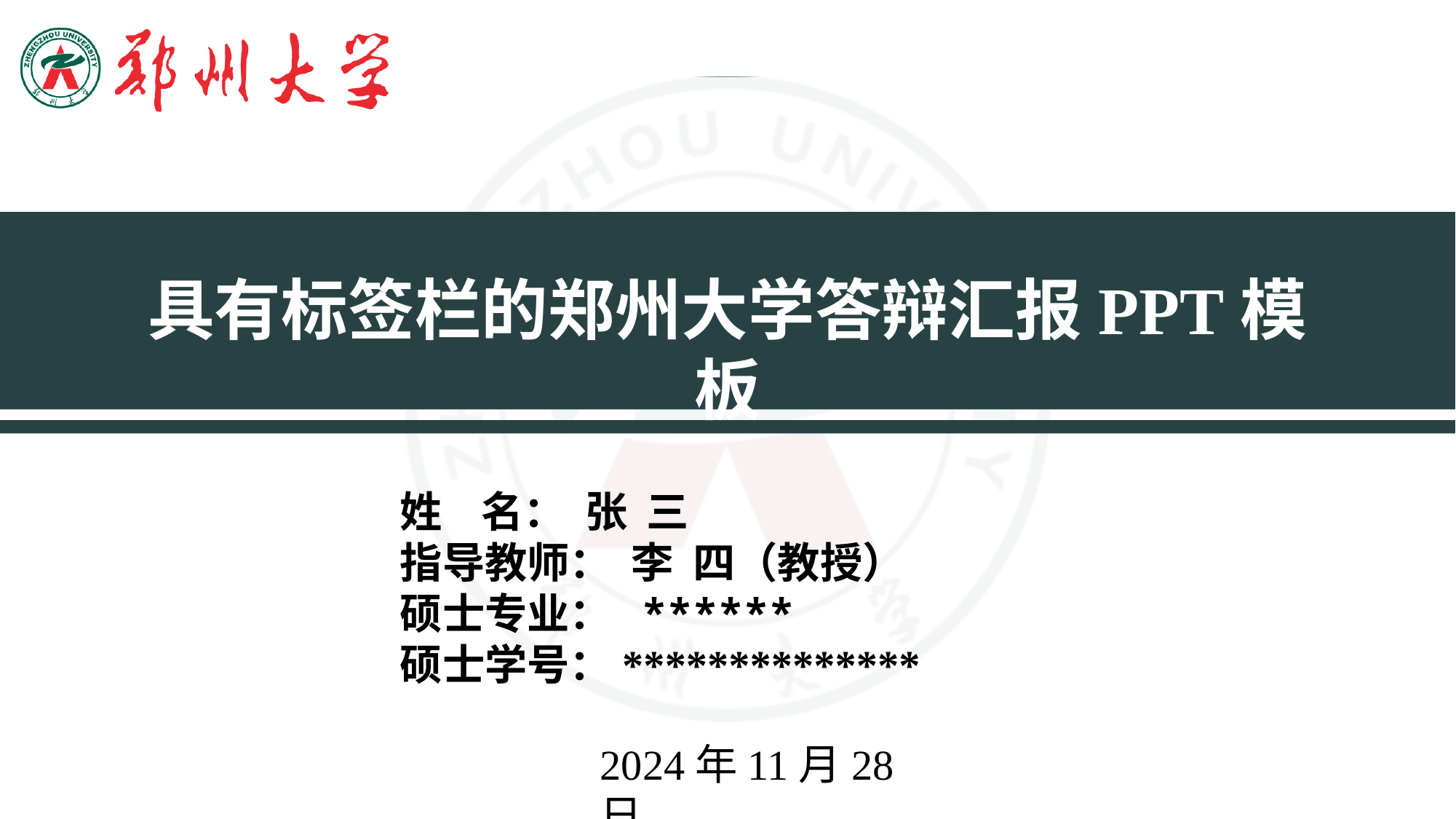

具有标签栏的郑州大学答辩汇报PPT模板
姓    名：  张  三
指导教师：  李  四（教授）
硕士专业：  ******
硕士学号：**************
2024年11月28日